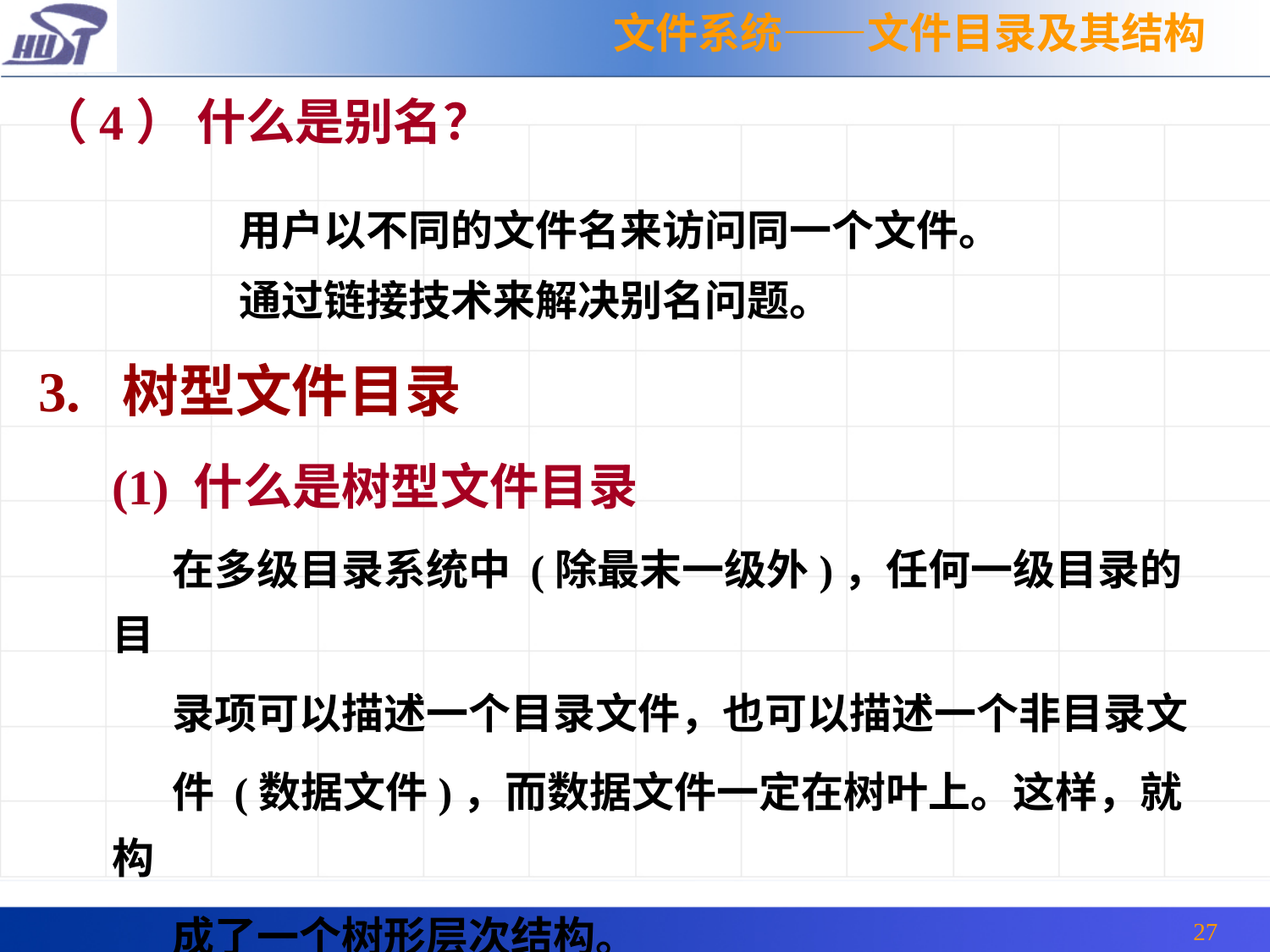

文件系统——文件目录及其结构
（4） 什么是别名？
		用户以不同的文件名来访问同一个文件。
		通过链接技术来解决别名问题。
3.  树型文件目录
      (1) 什么是树型文件目录
             在多级目录系统中 (除最末一级外)，任何一级目录的目
             录项可以描述一个目录文件，也可以描述一个非目录文
             件 (数据文件)，而数据文件一定在树叶上。这样，就构
             成了一个树形层次结构。
27